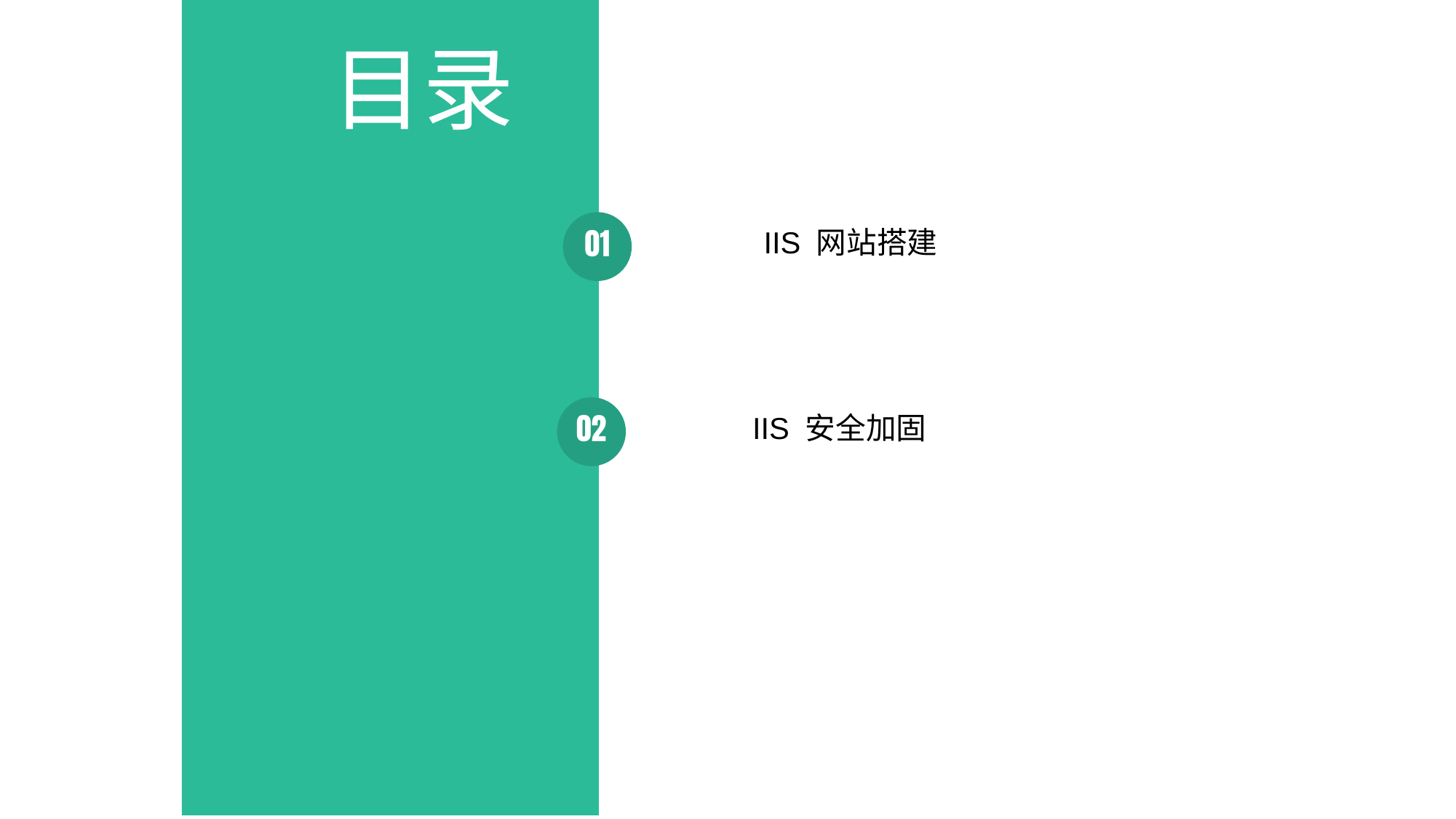

目录
01
IIS 网站搭建
02
IIS 安全加固